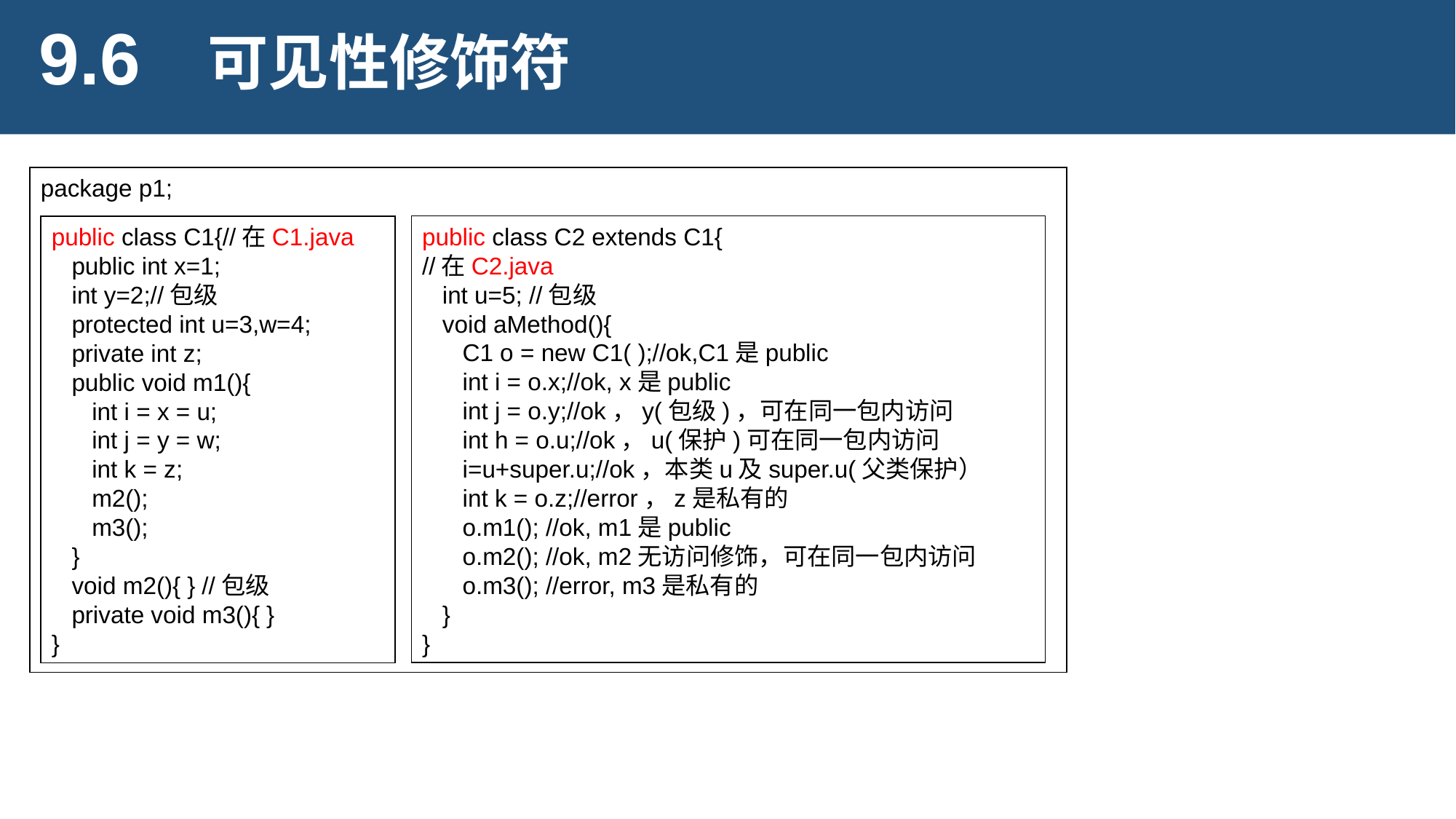

9.6
可见性修饰符
package p1;

public class C2 extends C1{
//在C2.java
   int u=5; //包级
   void aMethod(){
      C1 o = new C1( );//ok,C1是public
      int i = o.x;//ok, x是public
      int j = o.y;//ok，y(包级)，可在同一包内访问
      int h = o.u;//ok，u(保护)可在同一包内访问
      i=u+super.u;//ok，本类u及super.u(父类保护）
      int k = o.z;//error，z是私有的
      o.m1(); //ok, m1是public
      o.m2(); //ok, m2无访问修饰，可在同一包内访问
      o.m3(); //error, m3是私有的
   }
}
public class C1{//在C1.java
   public int x=1;
   int y=2;//包级
   protected int u=3,w=4;
   private int z;
   public void m1(){
      int i = x = u;
      int j = y = w;
      int k = z;
      m2();
      m3();
   }
   void m2(){ } //包级
   private void m3(){ }
}